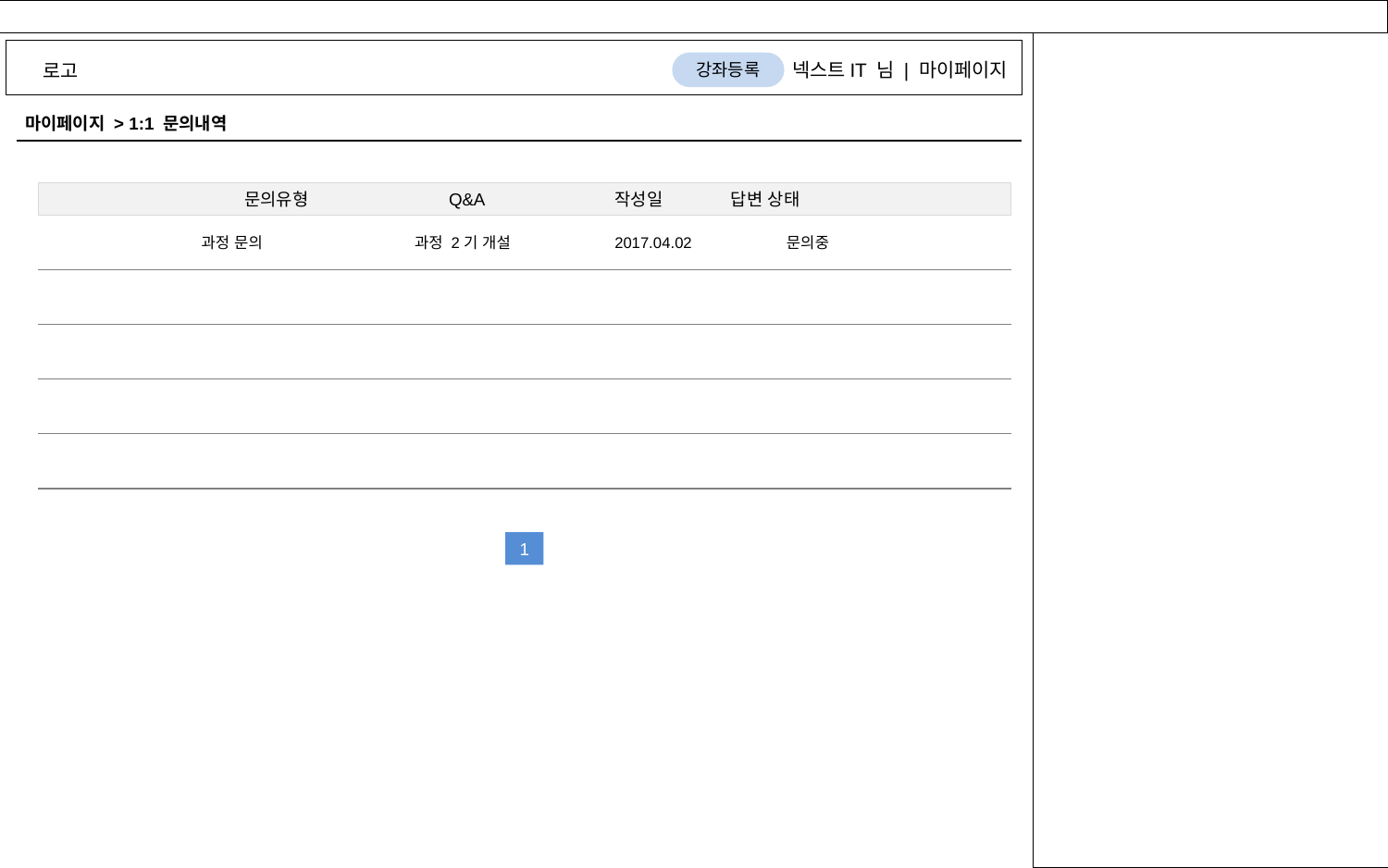

넥스트IT 님 | 마이페이지
로고
강좌등록
마이페이지 > 1:1 문의내역
문의유형                            Q&A                          작성일              답변 상태
과정 문의
과정 2기 개설
2017.04.02
문의중
1